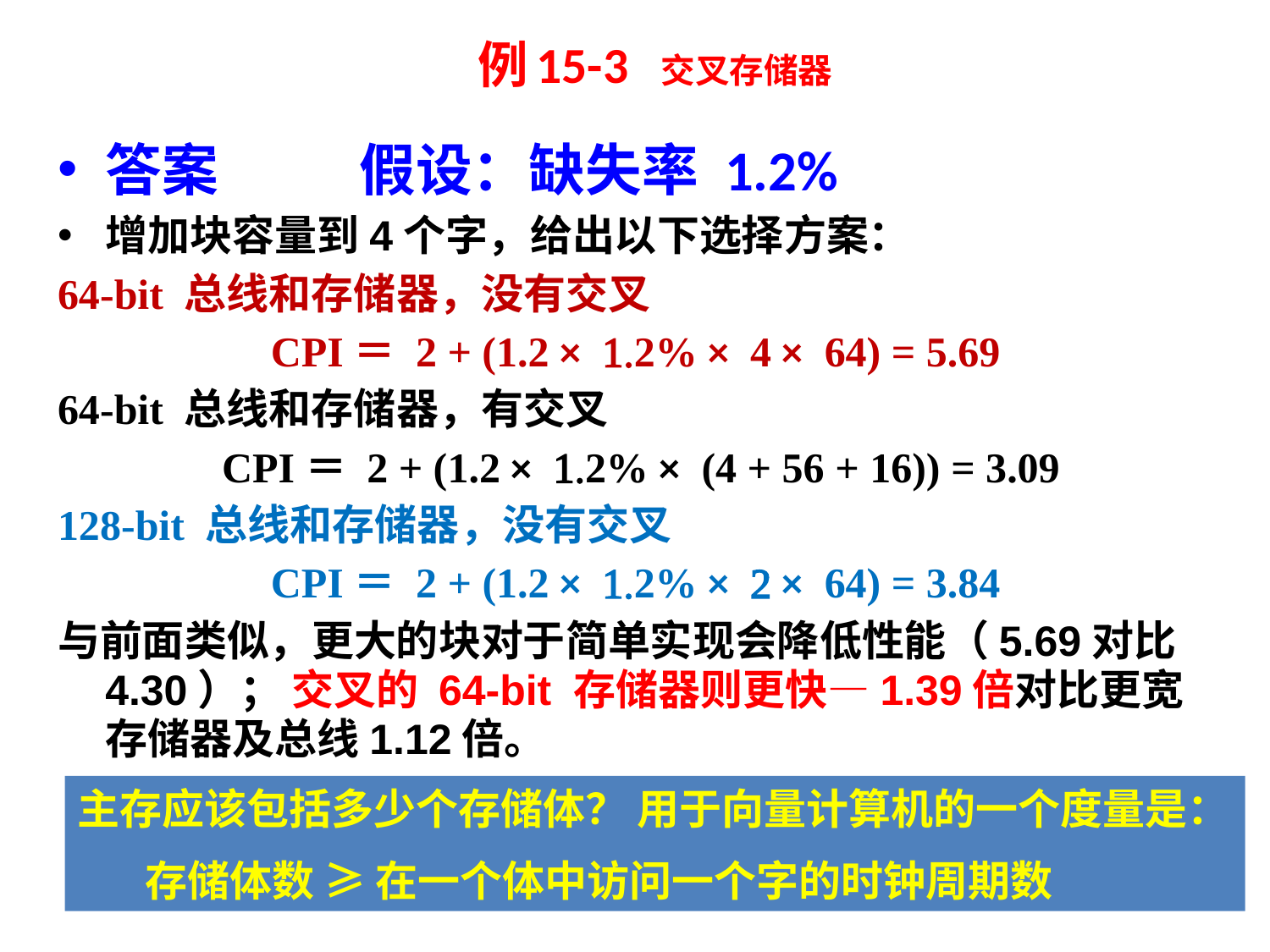

# 例15-3   交叉存储器
答案 		假设：缺失率 1.2%
增加块容量到4个字，给出以下选择方案：
64-bit 总线和存储器，没有交叉
CPI＝ 2 + (1.2 × 1.2% × 4 × 64) = 5.69
64-bit 总线和存储器，有交叉
 CPI＝ 2 + (1.2 × 1.2% × (4 + 56 + 16)) = 3.09
128-bit 总线和存储器，没有交叉
CPI＝ 2 + (1.2 × 1.2% × 2 × 64) = 3.84
与前面类似，更大的块对于简单实现会降低性能（5.69对比4.30）； 交叉的 64-bit 存储器则更快—1.39倍对比更宽存储器及总线1.12倍。
主存应该包括多少个存储体？ 用于向量计算机的一个度量是：
      存储体数 ≥ 在一个体中访问一个字的时钟周期数
13